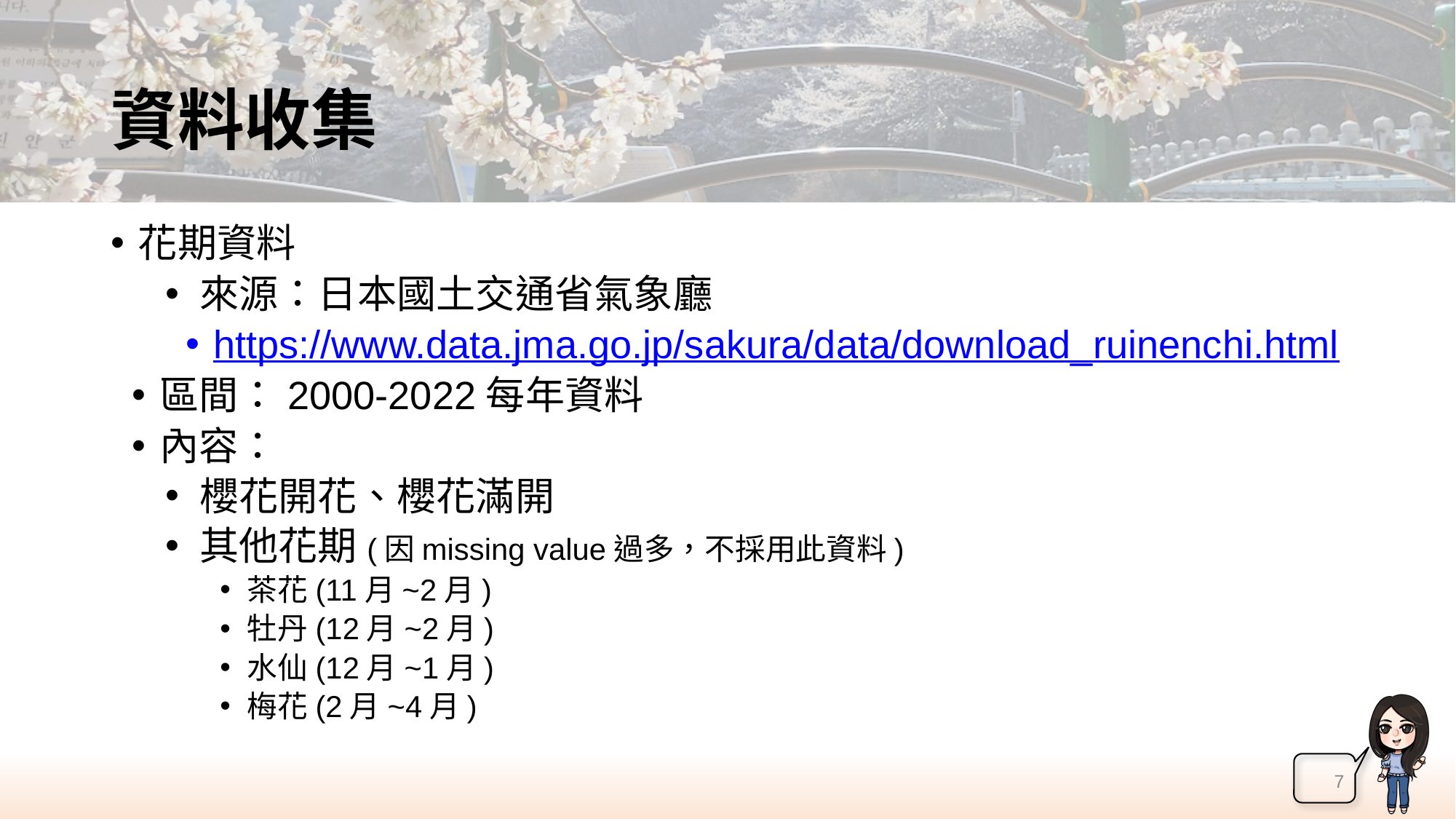

# 資料收集
花期資料
來源：日本國土交通省氣象廳
https://www.data.jma.go.jp/sakura/data/download_ruinenchi.html
區間：2000-2022每年資料
內容：
櫻花開花、櫻花滿開
其他花期(因missing value過多，不採用此資料)
茶花(11月~2月)
牡丹(12月~2月)
水仙(12月~1月)
梅花(2月~4月)
7